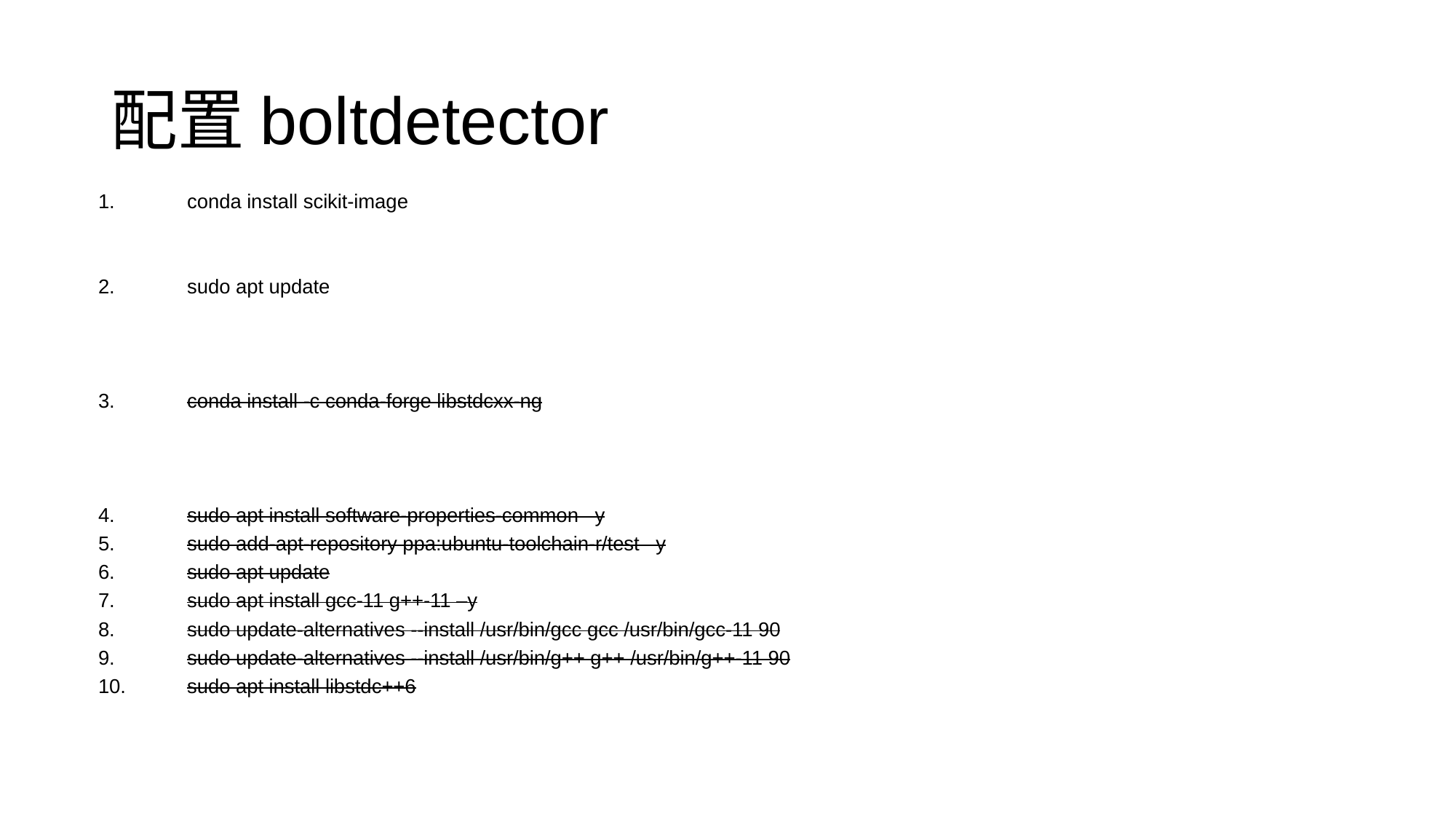

# 配置boltdetector
conda install scikit-image

sudo apt update

conda install -c conda-forge libstdcxx-ng

sudo apt install software-properties-common –y
sudo add-apt-repository ppa:ubuntu-toolchain-r/test –y
sudo apt update
sudo apt install gcc-11 g++-11 –y
sudo update-alternatives --install /usr/bin/gcc gcc /usr/bin/gcc-11 90
sudo update-alternatives --install /usr/bin/g++ g++ /usr/bin/g++-11 90
sudo apt install libstdc++6